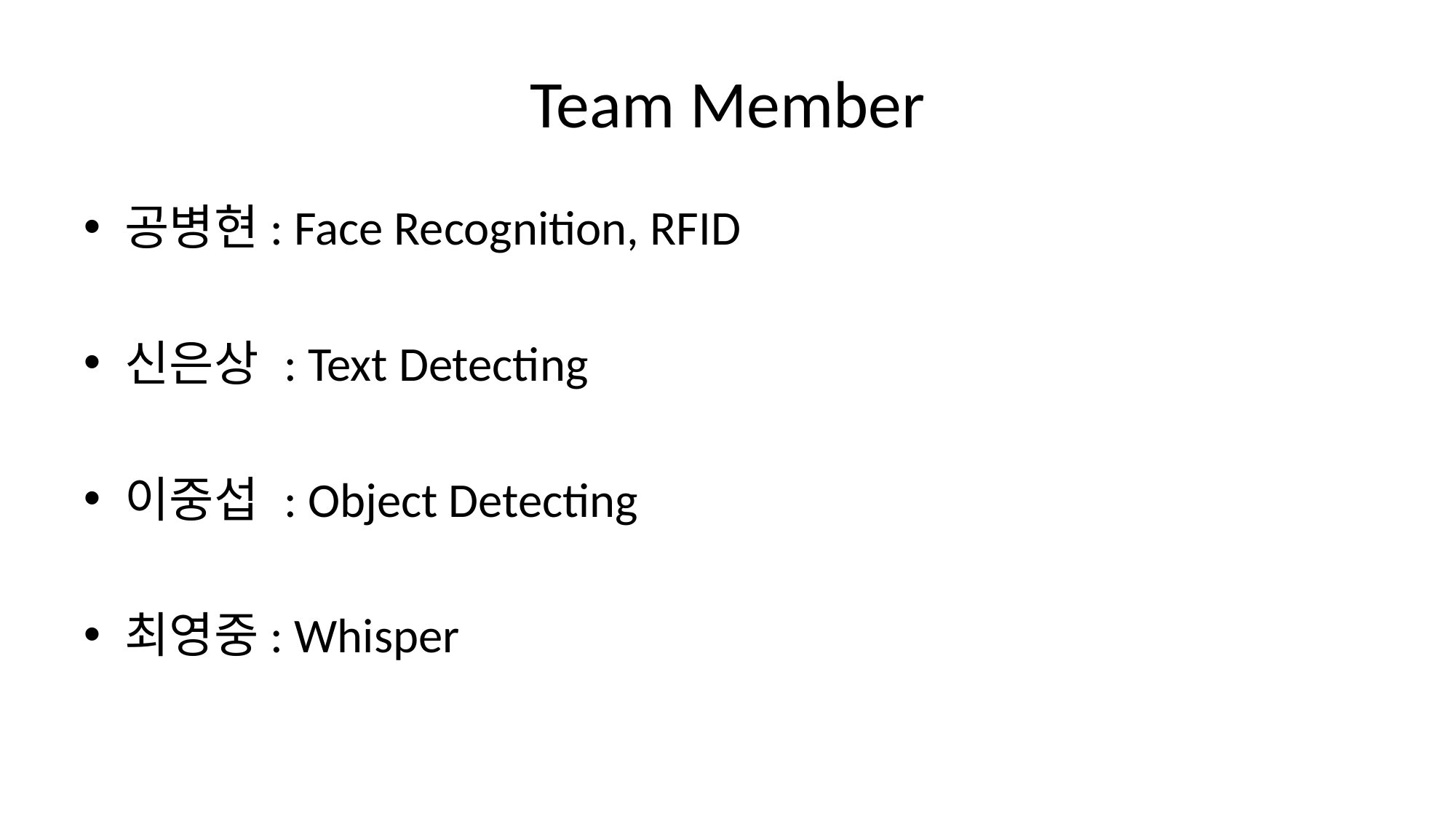

# Team Member
공병현: Face Recognition, RFID

신은상 : Text Detecting

이중섭 : Object Detecting

최영중: Whisper